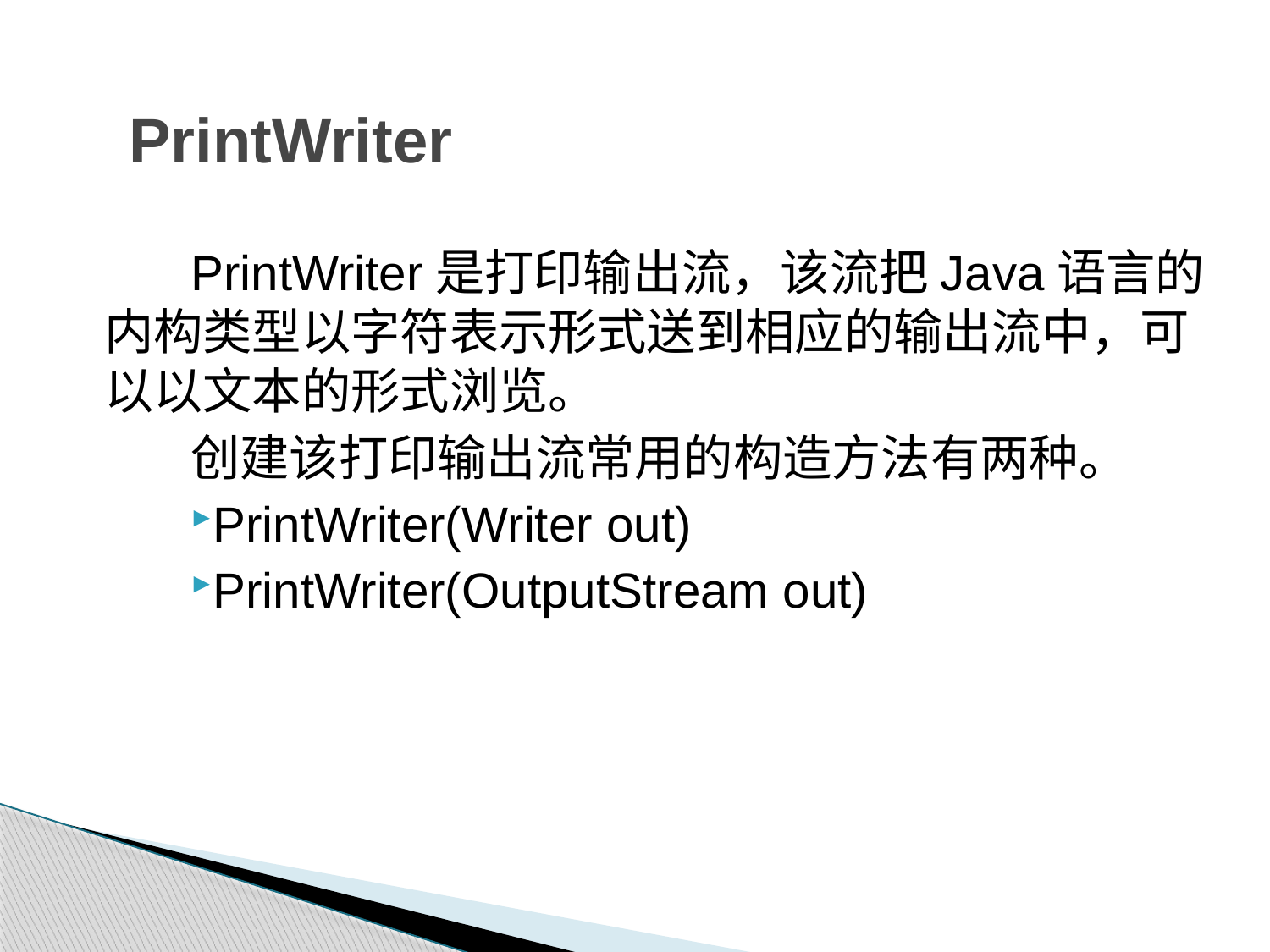

PrintWriter
PrintWriter是打印输出流，该流把Java语言的内构类型以字符表示形式送到相应的输出流中，可以以文本的形式浏览。
创建该打印输出流常用的构造方法有两种。
PrintWriter(Writer out)
PrintWriter(OutputStream out)